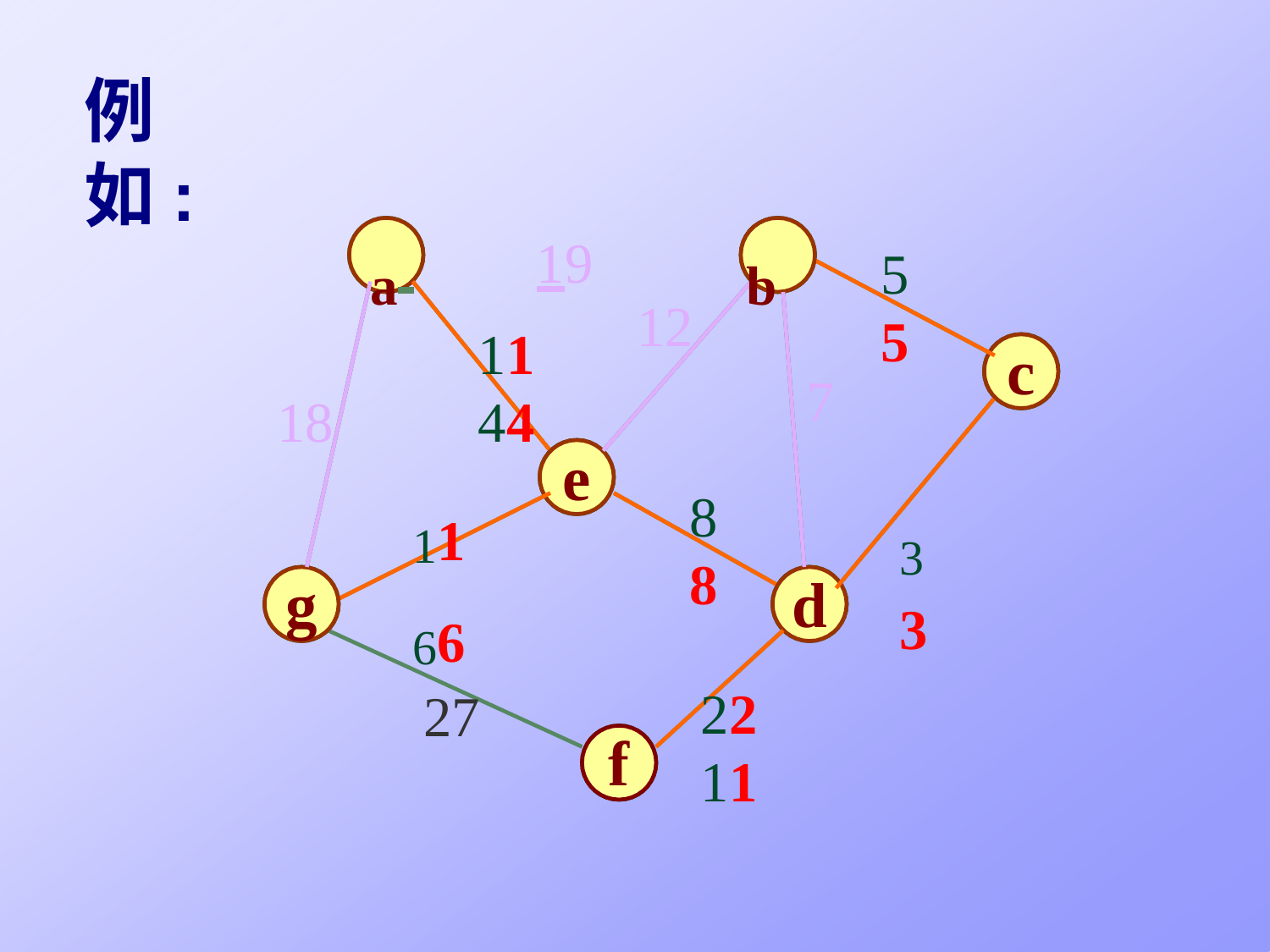

# 例如:
a 	19	b

55

12

1144
c

7
18

e

1166
88
33

g
d

2211
27
f